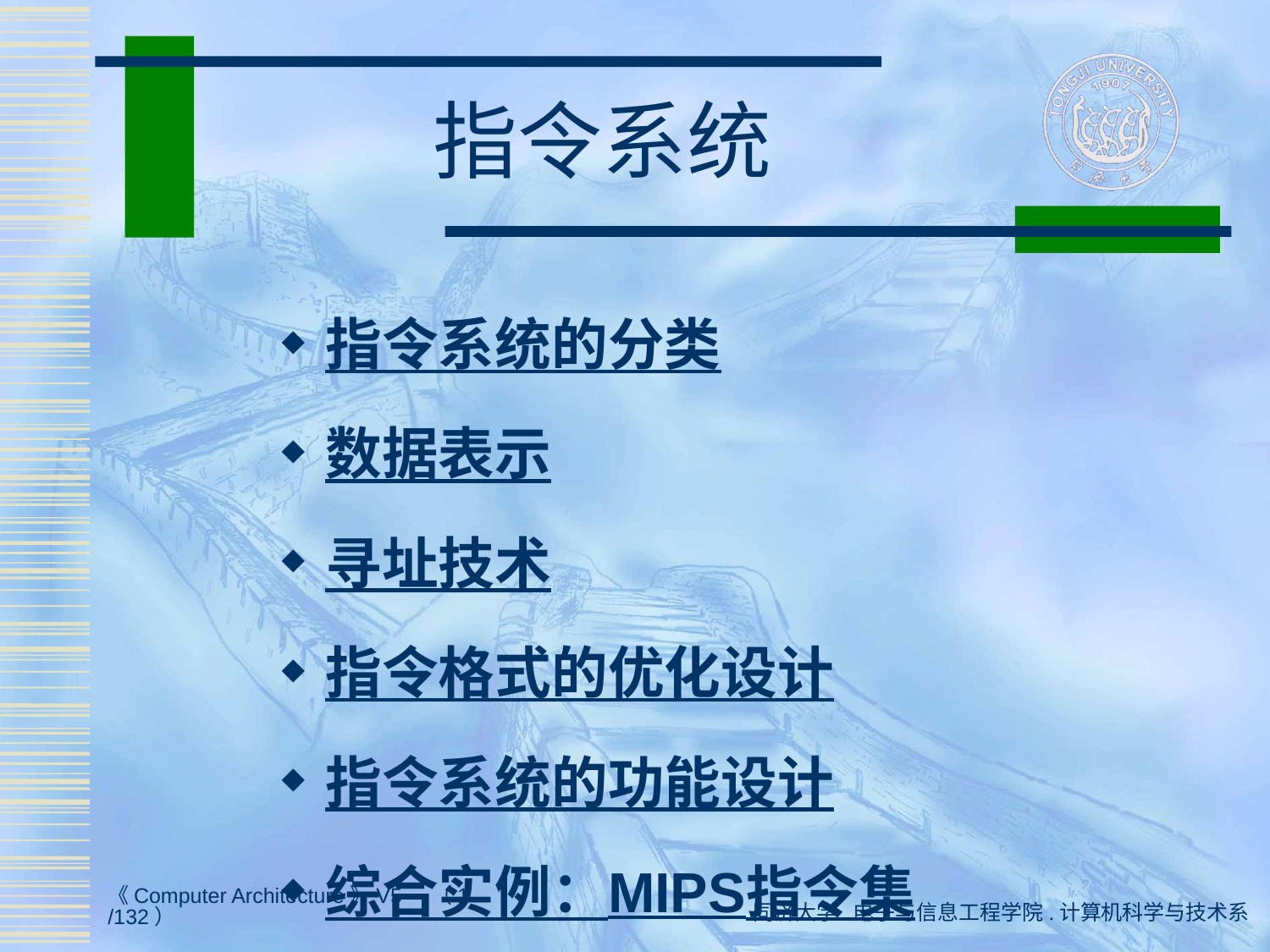

# 指令系统
指令系统的分类
数据表示
寻址技术
指令格式的优化设计
指令系统的功能设计
综合实例：MIPS指令集